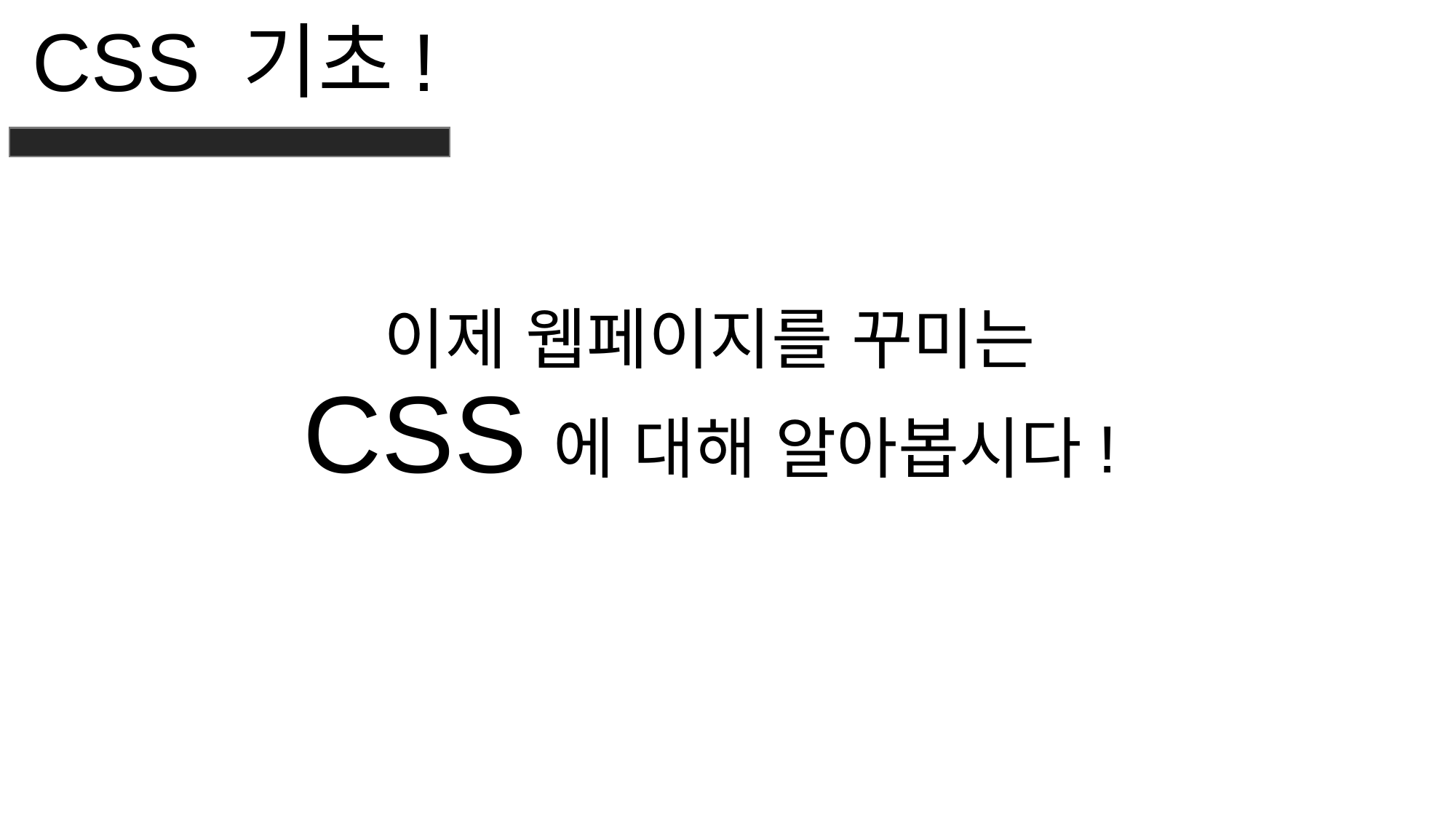

CSS 기초!

이제 웹페이지를 꾸미는
CSS에 대해 알아봅시다!